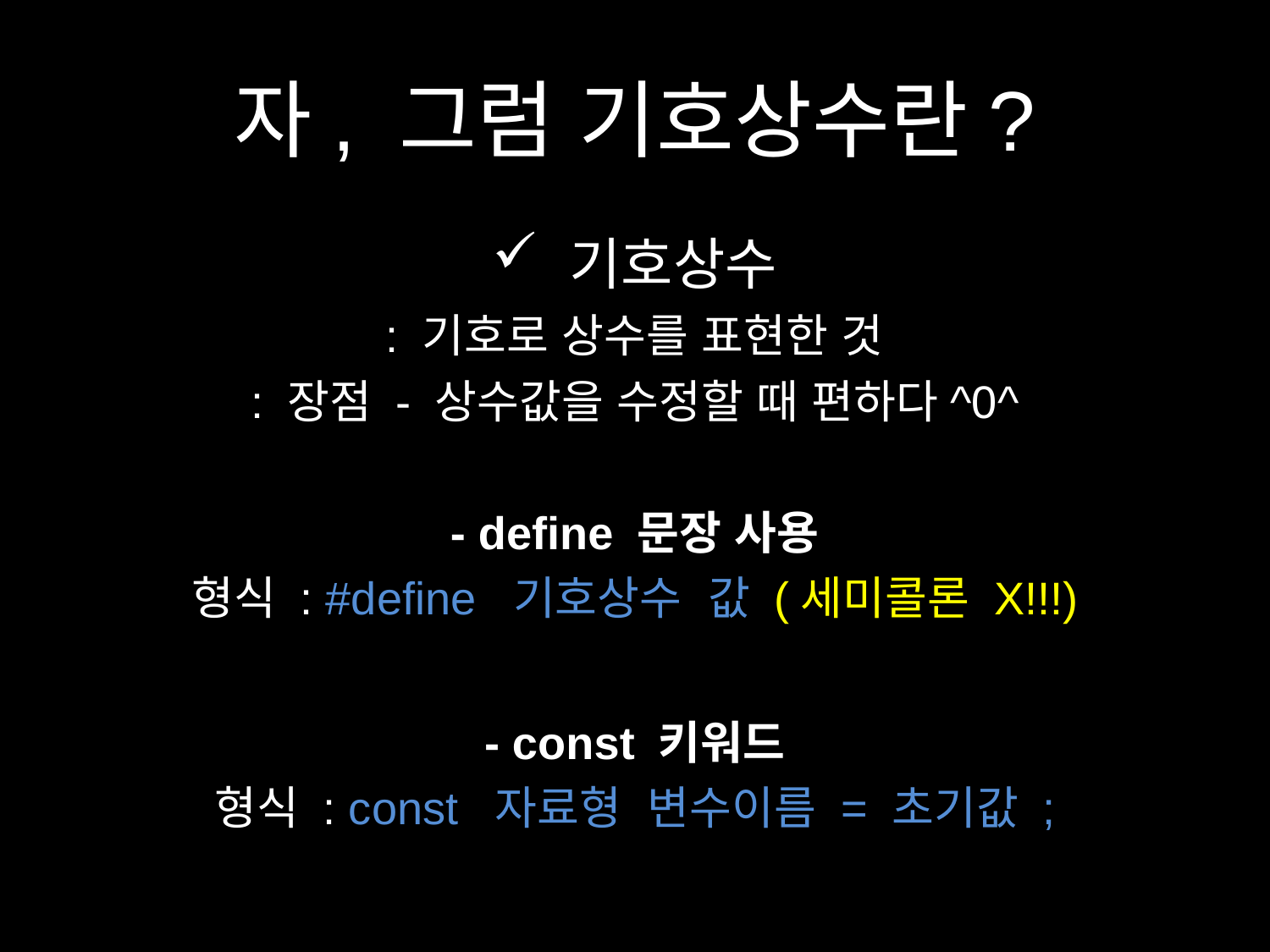

# 자, 그럼 기호상수란?
 기호상수
: 기호로 상수를 표현한 것
: 장점 - 상수값을 수정할 때 편하다^0^

- define 문장 사용
형식 : #define  기호상수  값 (세미콜론 X!!!)

- const 키워드
형식 : const  자료형  변수이름 = 초기값 ;